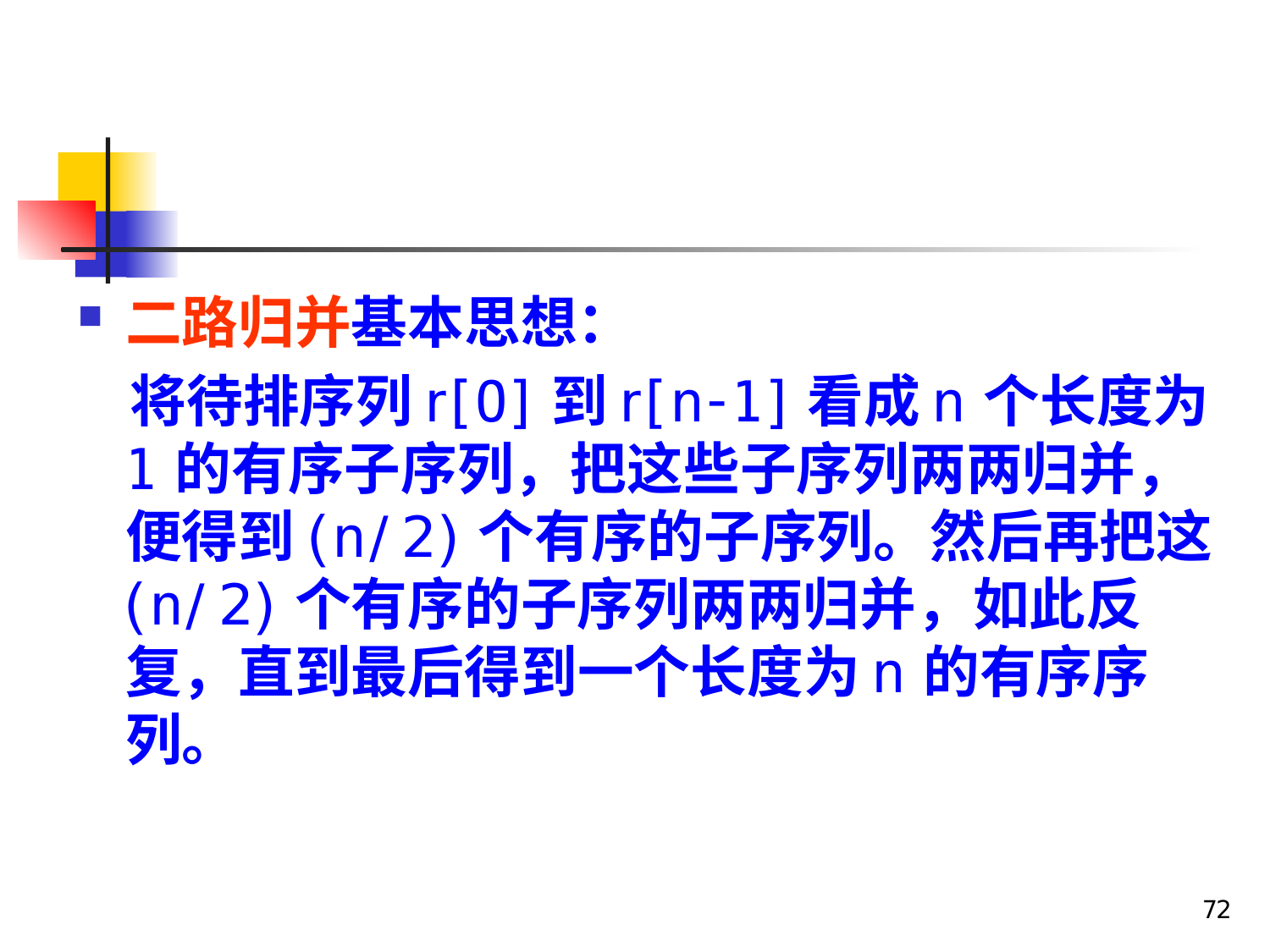

#
二路归并基本思想：
   将待排序列r[0]到r[n-1]看成n个长度为1的有序子序列，把这些子序列两两归并，便得到(n/2)个有序的子序列。然后再把这(n/2)个有序的子序列两两归并，如此反复，直到最后得到一个长度为n的有序序列。

72